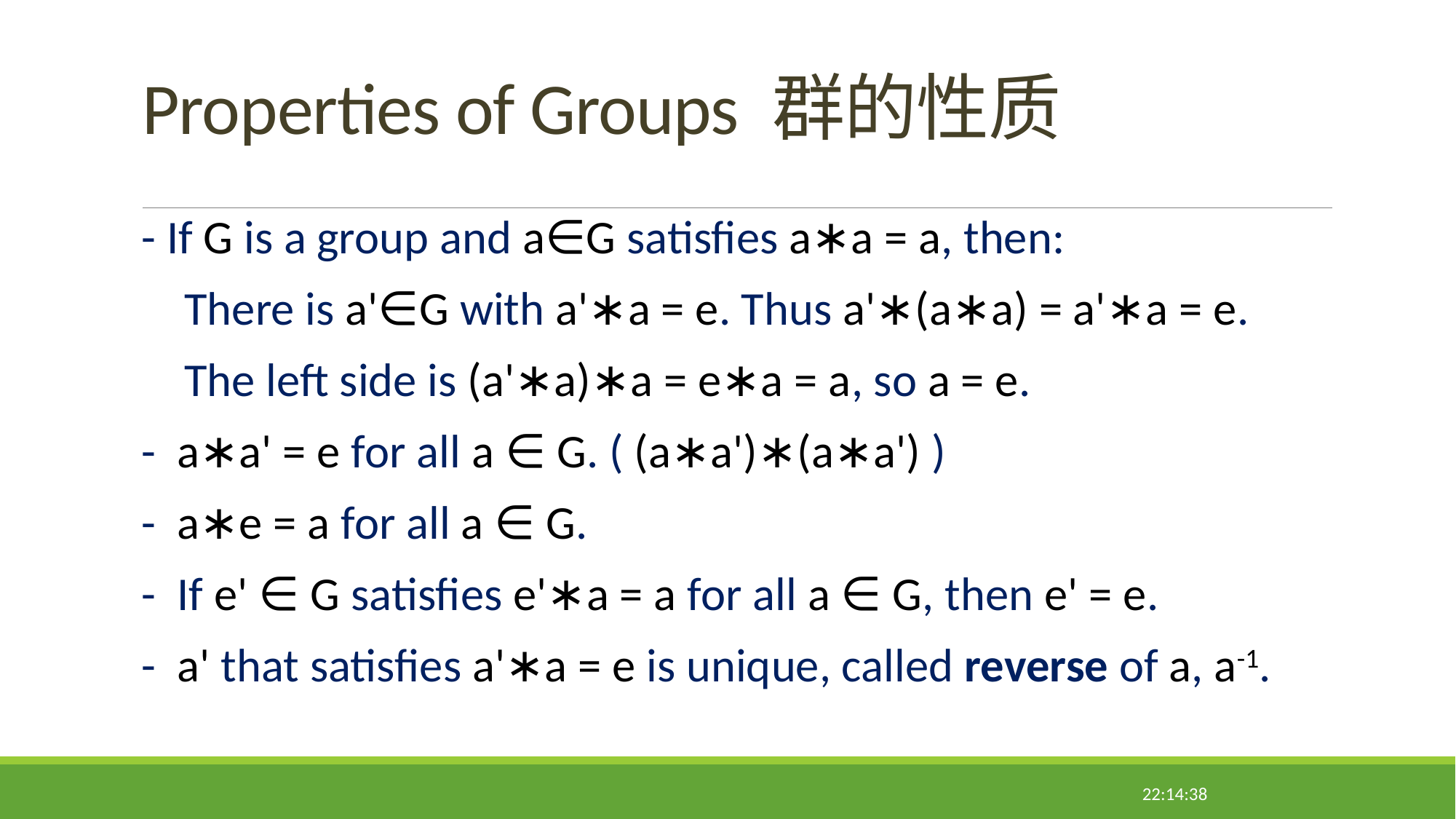

# Properties of Groups 群的性质
- If G is a group and a∈G satisfies a∗a = a, then:
    There is a'∈G with a'∗a = e. Thus a'∗(a∗a) = a'∗a = e.
    The left side is (a'∗a)∗a = e∗a = a, so a = e.
-  a∗a' = e for all a ∈ G. ( (a∗a')∗(a∗a') )
-  a∗e = a for all a ∈ G.
-  If e' ∈ G satisfies e'∗a = a for all a ∈ G, then e' = e.
-  a' that satisfies a'∗a = e is unique, called reverse of a, a-1.
22:14:38